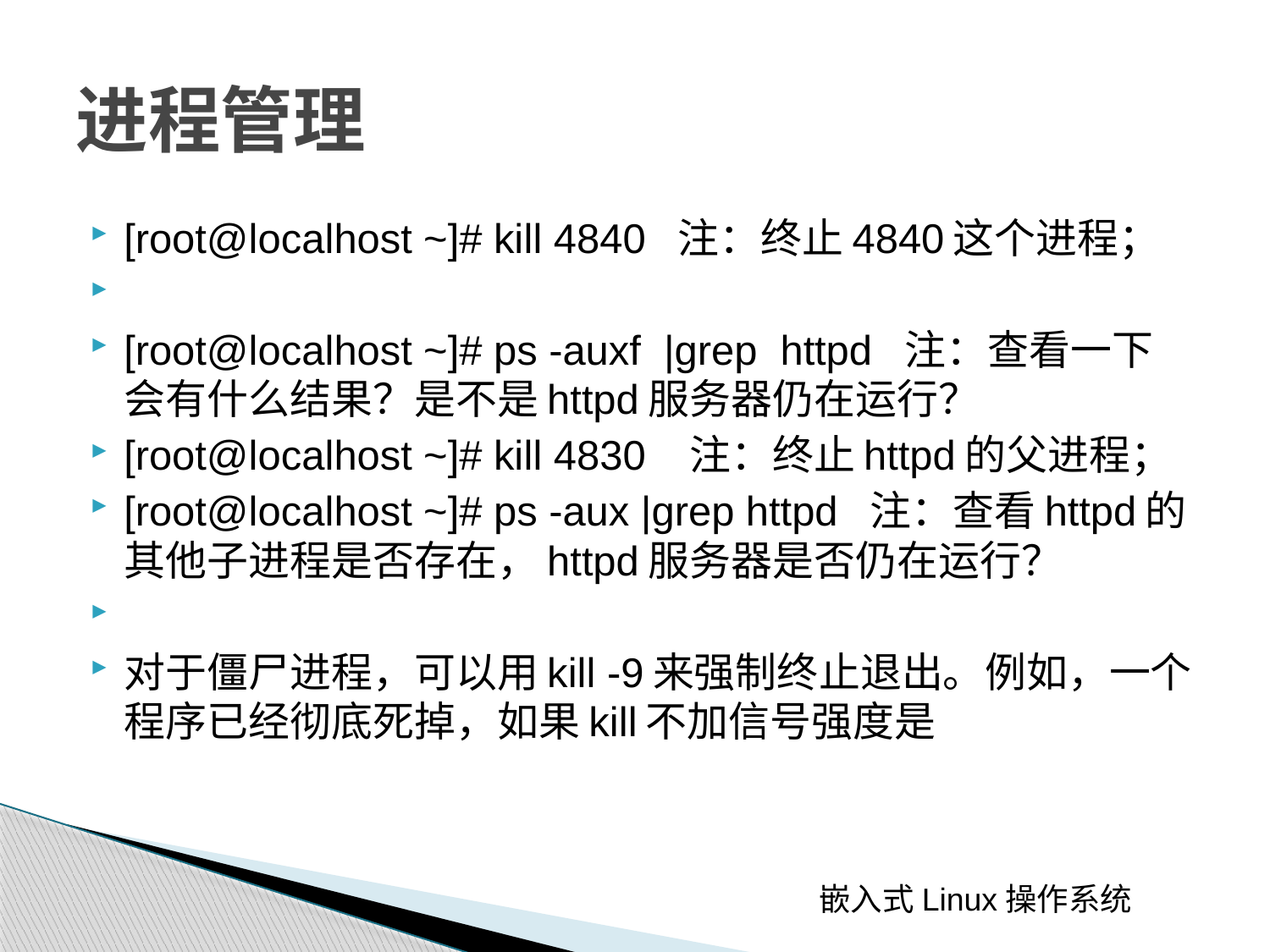

# 进程管理
[root@localhost ~]# kill 4840  注：终止4840这个进程；

[root@localhost ~]# ps -auxf  |grep  httpd  注：查看一下会有什么结果？是不是httpd服务器仍在运行？
[root@localhost ~]# kill 4830   注：终止httpd的父进程；
[root@localhost ~]# ps -aux |grep httpd  注：查看httpd的其他子进程是否存在，httpd服务器是否仍在运行？

对于僵尸进程，可以用kill -9来强制终止退出。例如，一个程序已经彻底死掉，如果kill不加信号强度是
         嵌入式Linux操作系统